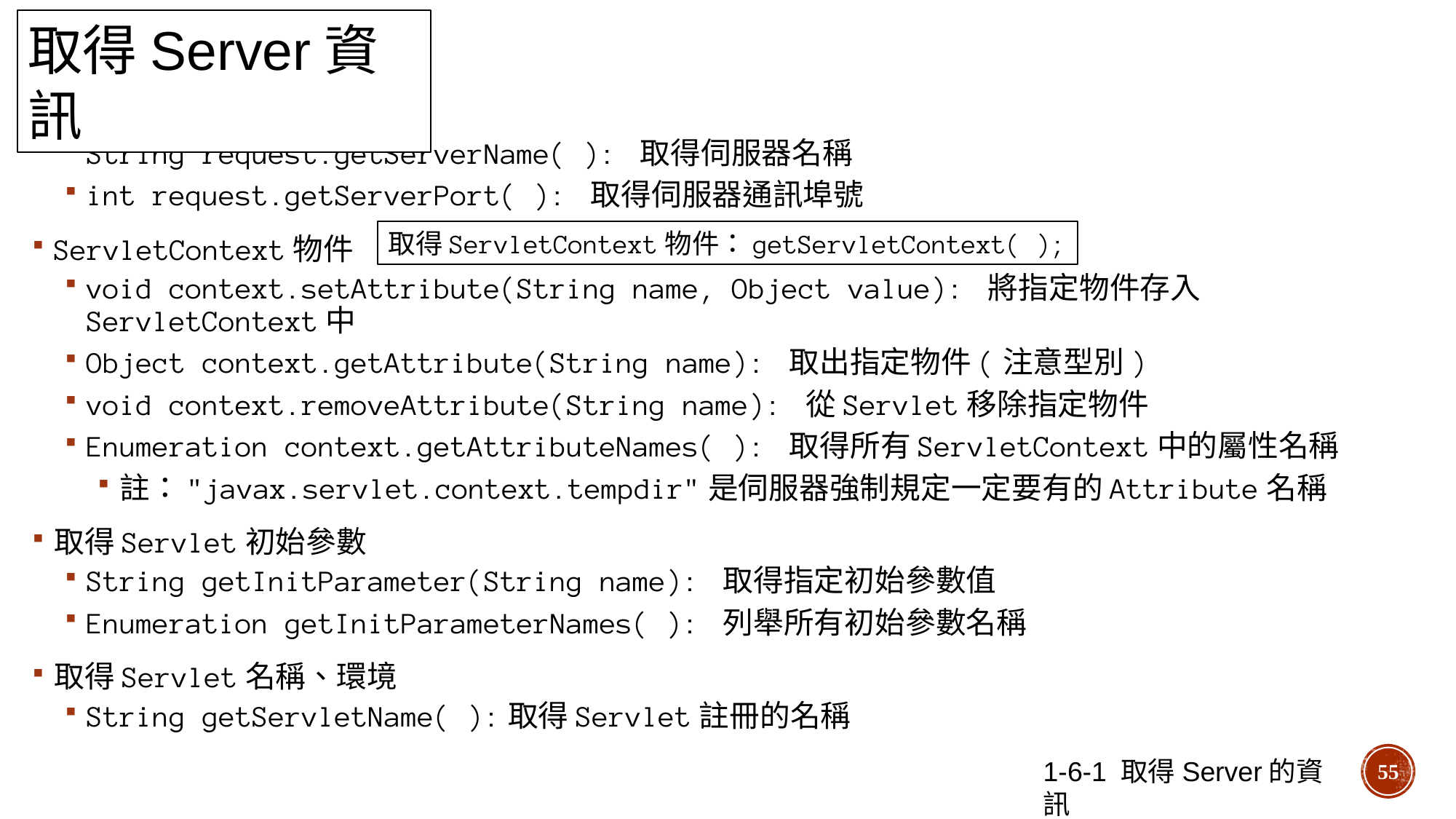

取得Server資訊

取得Server機器的資訊
String request.getServerName( ): 取得伺服器名稱
int request.getServerPort( ): 取得伺服器通訊埠號
ServletContext物件
void context.setAttribute(String name, Object value): 將指定物件存入ServletContext中
Object context.getAttribute(String name): 取出指定物件(注意型別)
void context.removeAttribute(String name): 從Servlet移除指定物件
Enumeration context.getAttributeNames( ): 取得所有ServletContext中的屬性名稱
註："javax.servlet.context.tempdir"是伺服器強制規定一定要有的Attribute名稱
取得Servlet初始參數
String getInitParameter(String name): 取得指定初始參數值
Enumeration getInitParameterNames( ): 列舉所有初始參數名稱
取得Servlet名稱、環境
String getServletName( ):取得Servlet註冊的名稱
取得ServletContext物件：getServletContext( );
1-6-1 取得Server的資訊
55